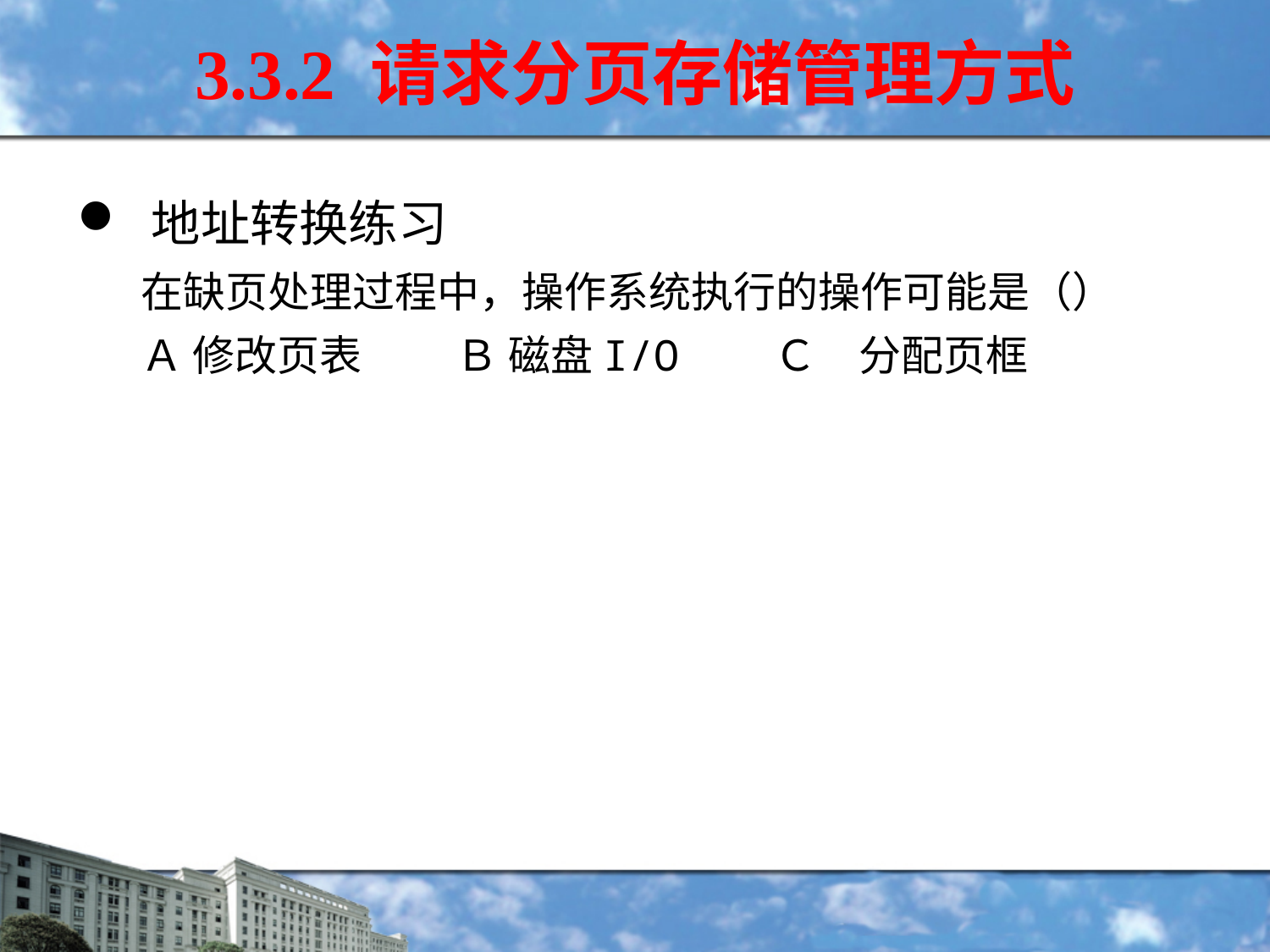

3.3.2 请求分页存储管理方式
地址转换练习
在缺页处理过程中，操作系统执行的操作可能是（）
Ａ 修改页表 　　Ｂ 磁盘I/O　　Ｃ　分配页框